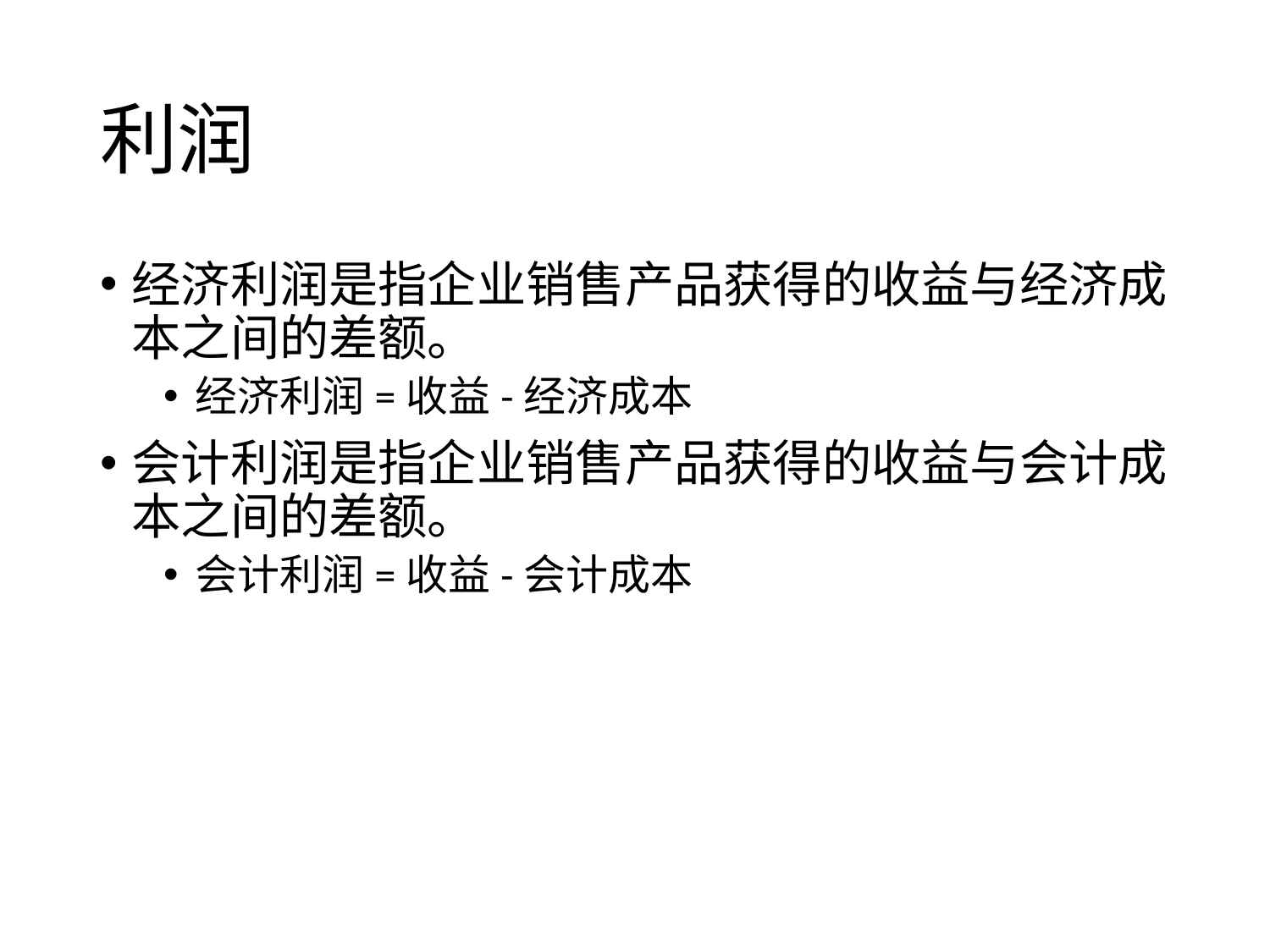

# 利润
经济利润是指企业销售产品获得的收益与经济成本之间的差额。
经济利润=收益-经济成本
会计利润是指企业销售产品获得的收益与会计成本之间的差额。
会计利润=收益-会计成本